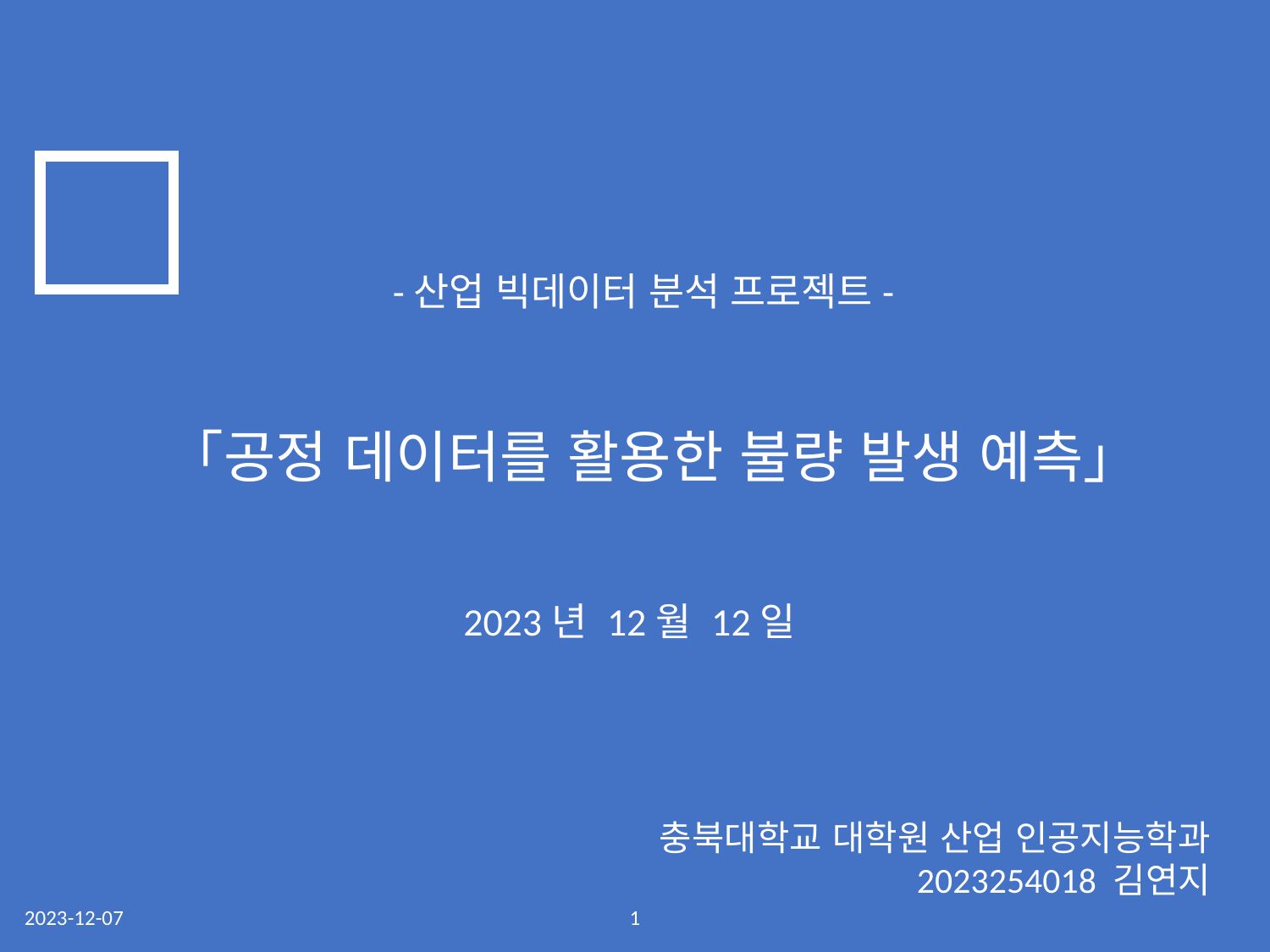

-산업 빅데이터 분석 프로젝트-
「공정 데이터를 활용한 불량 발생 예측」
2023년 12월 12일
충북대학교 대학원 산업 인공지능학과
2023254018 김연지
2023-12-07
1